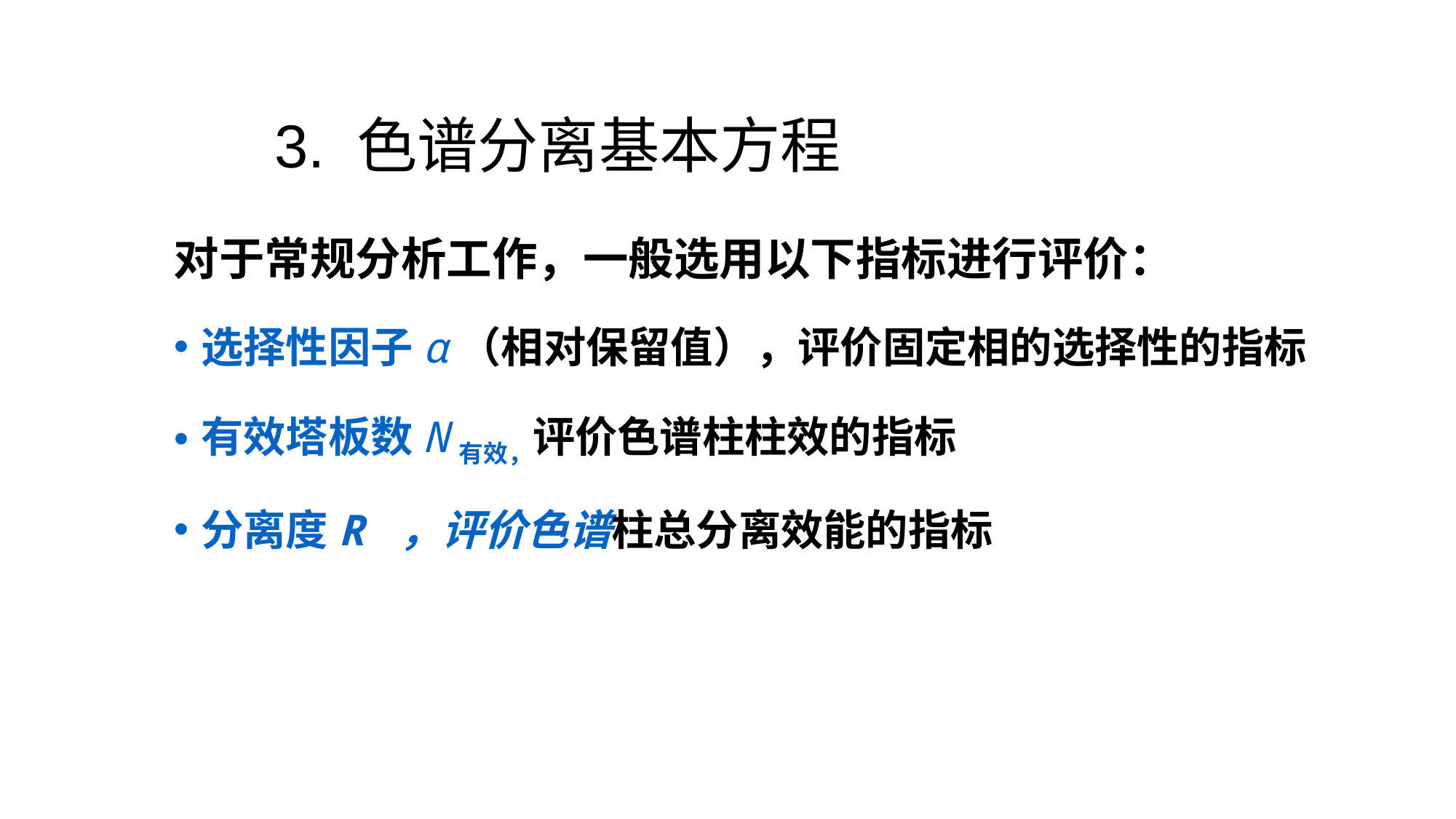

3. 色谱分离基本方程
对于常规分析工作，一般选用以下指标进行评价：
选择性因子α（相对保留值），评价固定相的选择性的指标
有效塔板数N有效，评价色谱柱柱效的指标
分离度R ，评价色谱柱总分离效能的指标